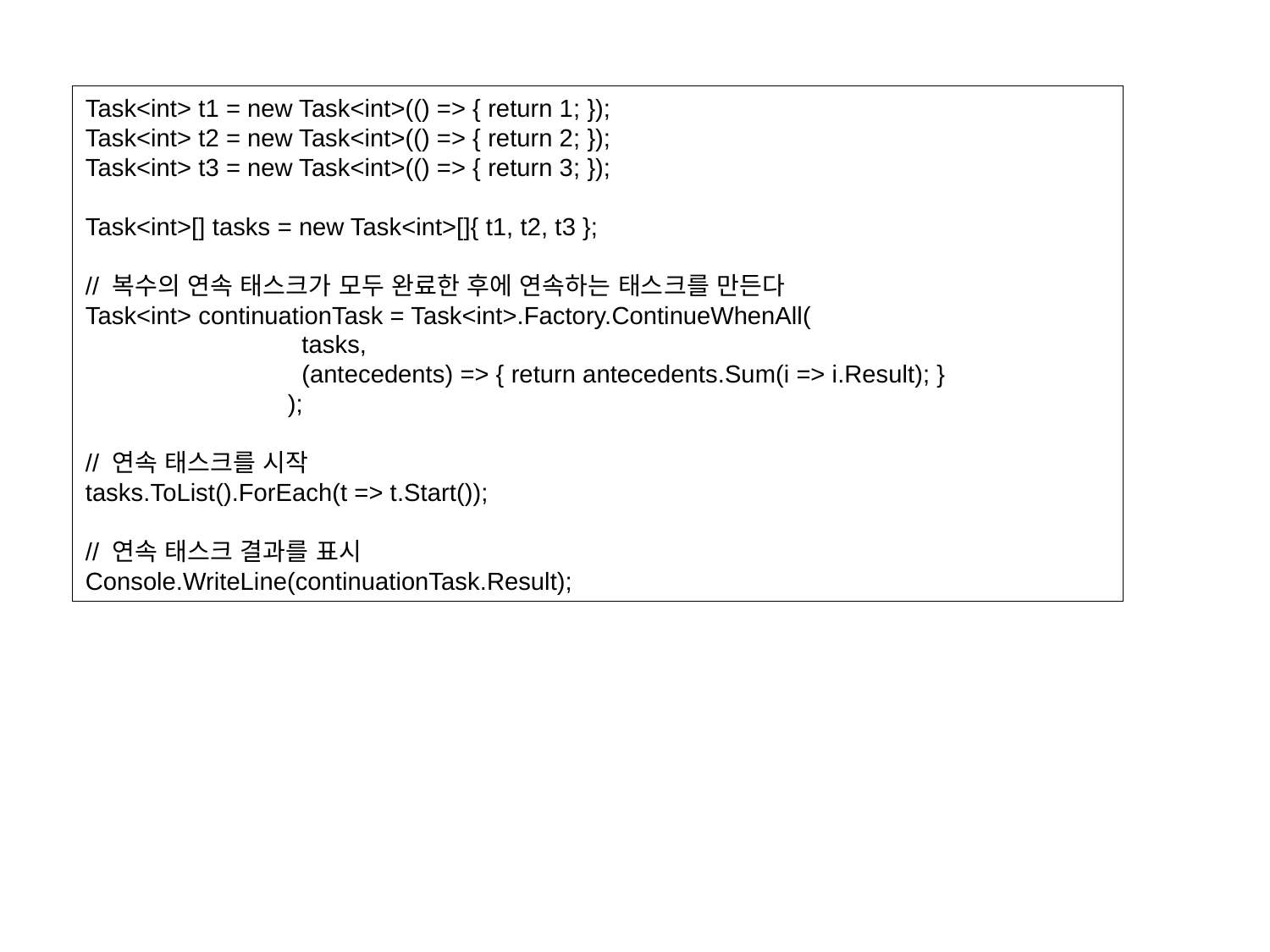

Task<int> t1 = new Task<int>(() => { return 1; });
Task<int> t2 = new Task<int>(() => { return 2; });
Task<int> t3 = new Task<int>(() => { return 3; });

Task<int>[] tasks = new Task<int>[]{ t1, t2, t3 };

// 복수의 연속 태스크가 모두 완료한 후에 연속하는 태스크를 만든다
Task<int> continuationTask = Task<int>.Factory.ContinueWhenAll(
                               tasks,
                               (antecedents) => { return antecedents.Sum(i => i.Result); }
                             );

// 연속 태스크를 시작
tasks.ToList().ForEach(t => t.Start());

// 연속 태스크 결과를 표시
Console.WriteLine(continuationTask.Result);